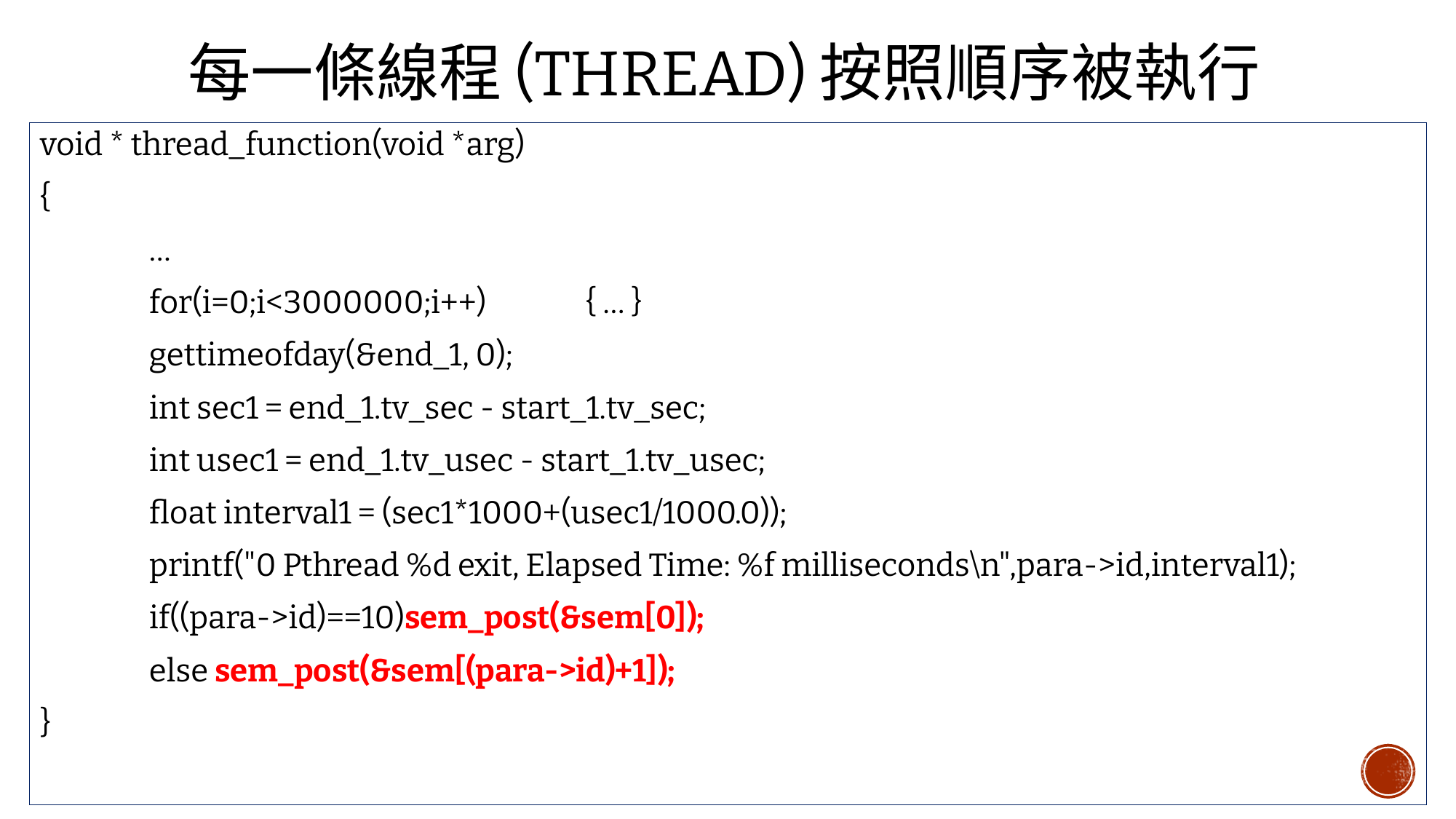

# 每一條線程(thread)按照順序被執行
void * thread_function(void *arg)
{
	…
	for(i=0;i<3000000;i++)	{ … }
	gettimeofday(&end_1, 0);
	int sec1 = end_1.tv_sec - start_1.tv_sec;
	int usec1 = end_1.tv_usec - start_1.tv_usec;
	float interval1 = (sec1*1000+(usec1/1000.0));
	printf("0 Pthread %d exit, Elapsed Time: %f milliseconds\n",para->id,interval1);
	if((para->id)==10)sem_post(&sem[0]);
	else sem_post(&sem[(para->id)+1]);
}